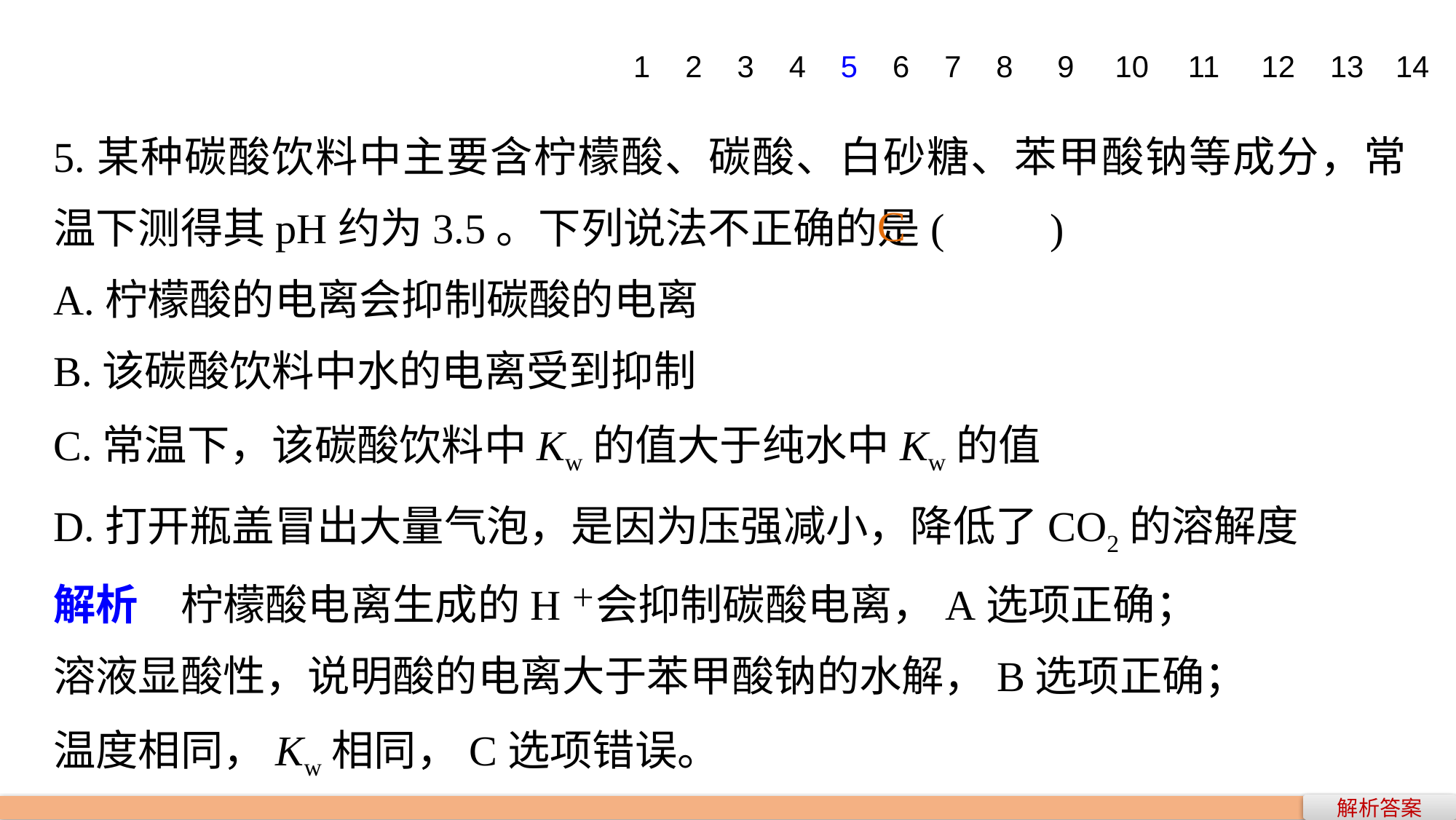

1
2
3
4
5
6
7
8
9
10
11
12
13
14
5.某种碳酸饮料中主要含柠檬酸、碳酸、白砂糖、苯甲酸钠等成分，常温下测得其pH约为3.5。下列说法不正确的是(　　)
A.柠檬酸的电离会抑制碳酸的电离
B.该碳酸饮料中水的电离受到抑制
C.常温下，该碳酸饮料中Kw的值大于纯水中Kw的值
D.打开瓶盖冒出大量气泡，是因为压强减小，降低了CO2的溶解度
解析　柠檬酸电离生成的H＋会抑制碳酸电离，A选项正确；
溶液显酸性，说明酸的电离大于苯甲酸钠的水解，B选项正确；
温度相同，Kw相同，C选项错误。
C
解析答案